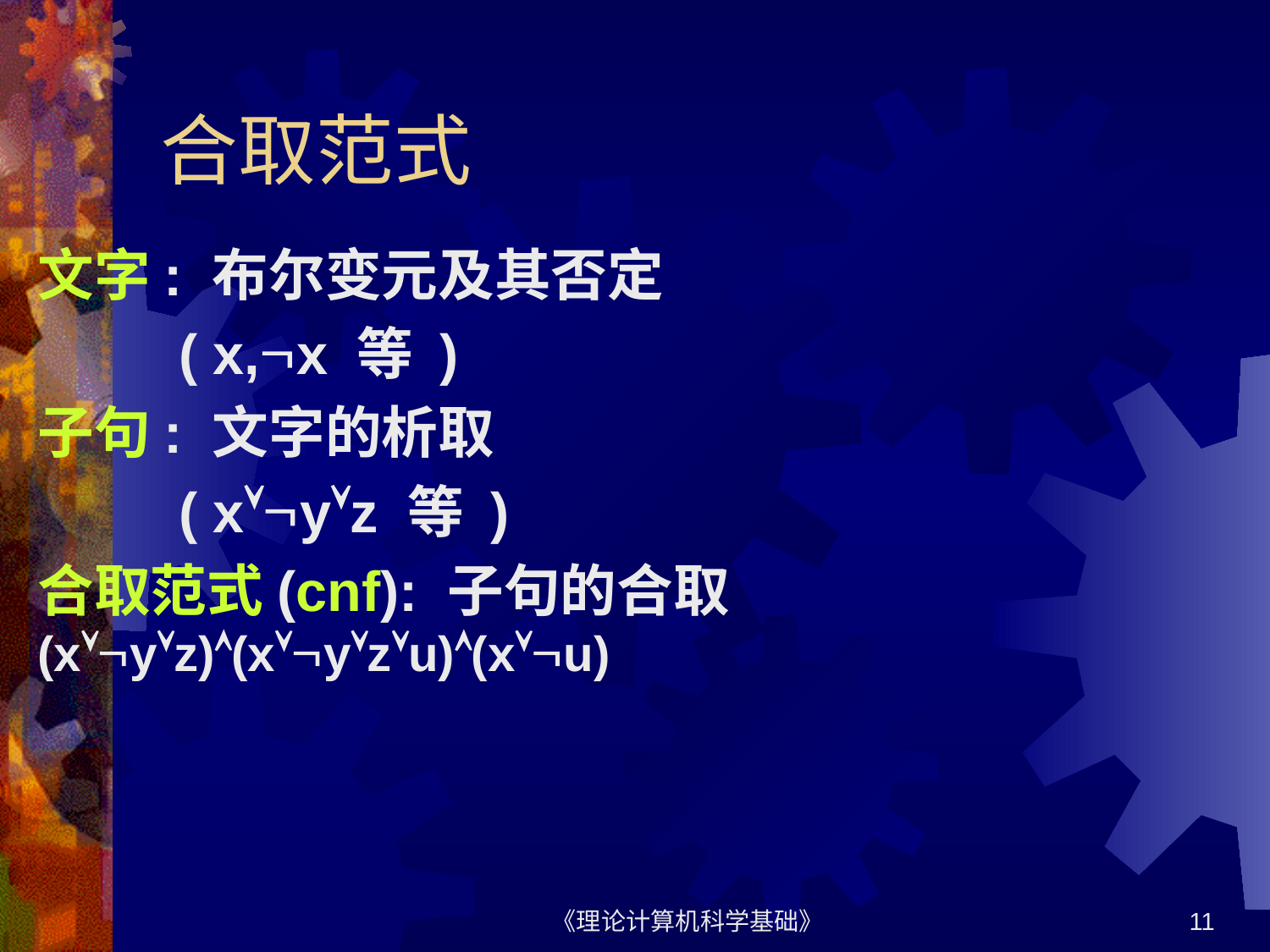

# 合取范式
文字: 布尔变元及其否定
         ( x,¬x 等 )
子句: 文字的析取
         ( x∨¬y∨z 等 )
合取范式(cnf): 子句的合取(x∨¬y∨z)∧(x∨¬y∨z∨u)∧(x∨¬u)
《理论计算机科学基础》
11